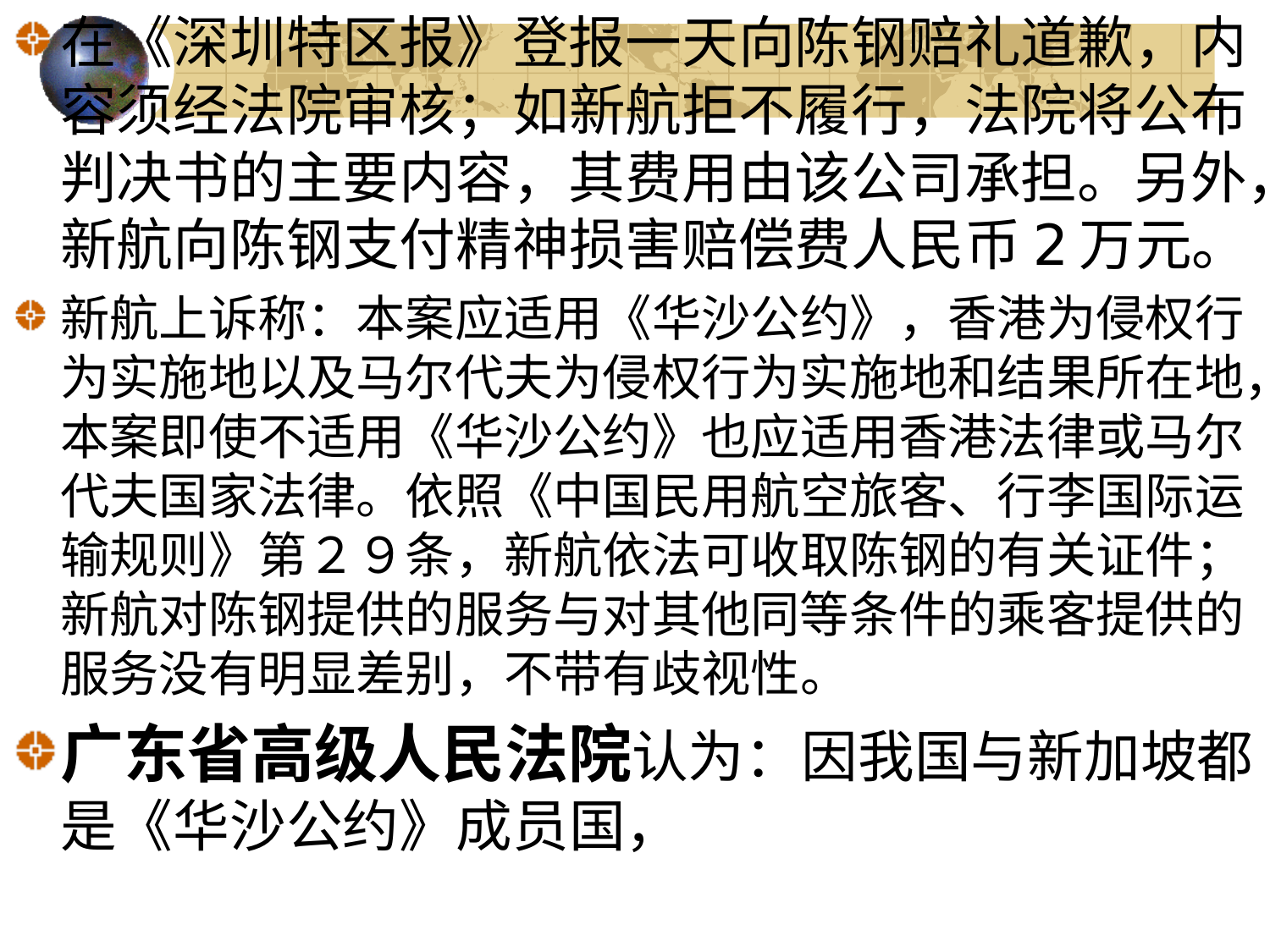

在《深圳特区报》登报一天向陈钢赔礼道歉，内容须经法院审核；如新航拒不履行，法院将公布判决书的主要内容，其费用由该公司承担。另外，新航向陈钢支付精神损害赔偿费人民币2万元。
新航上诉称：本案应适用《华沙公约》，香港为侵权行为实施地以及马尔代夫为侵权行为实施地和结果所在地，本案即使不适用《华沙公约》也应适用香港法律或马尔代夫国家法律。依照《中国民用航空旅客、行李国际运输规则》第２９条，新航依法可收取陈钢的有关证件；新航对陈钢提供的服务与对其他同等条件的乘客提供的服务没有明显差别，不带有歧视性。
广东省高级人民法院认为：因我国与新加坡都是《华沙公约》成员国，